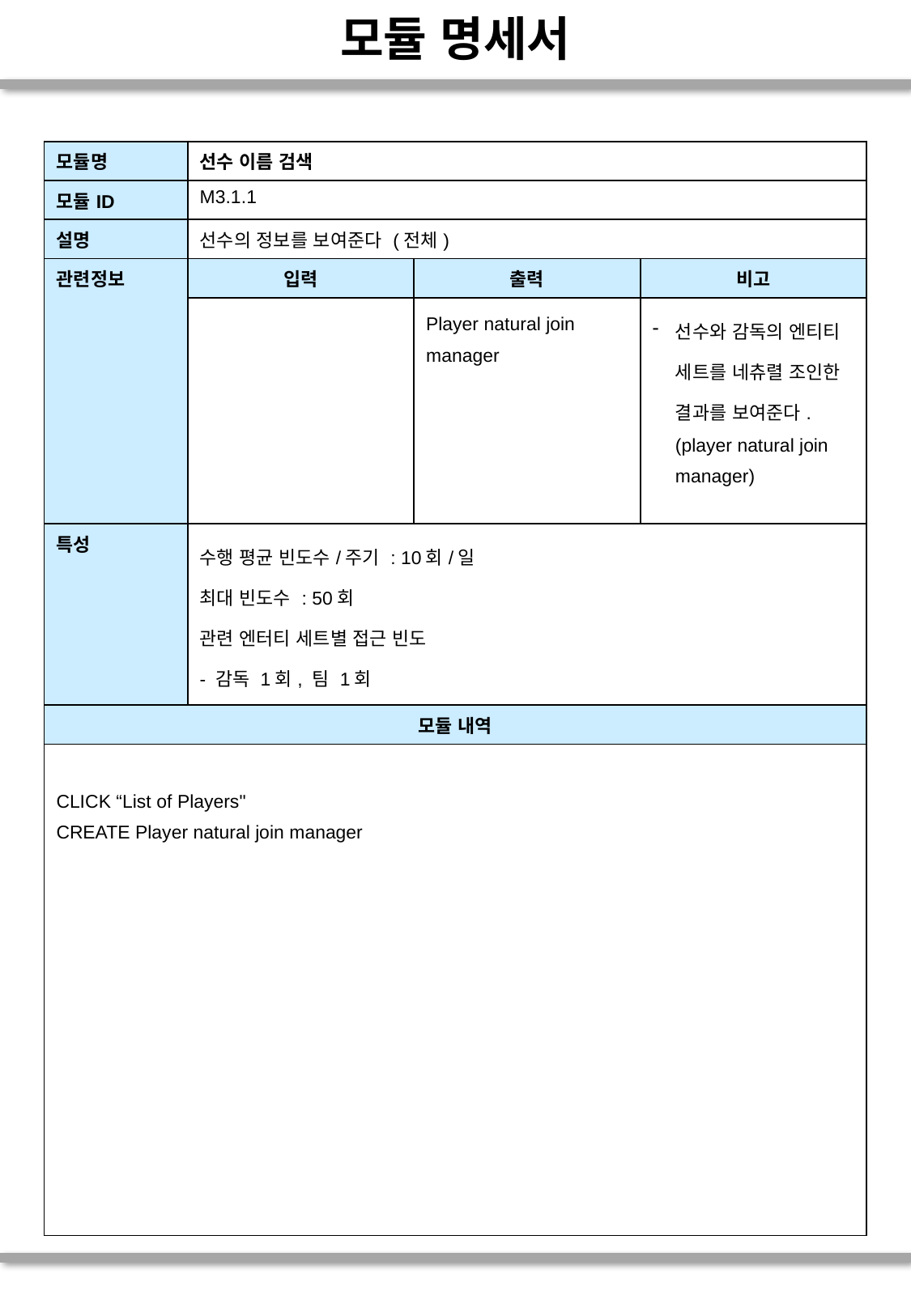

# 모듈 명세서
| 모듈명 | 선수 이름 검색 |  |  |
| --- | --- | --- | --- |
| 모듈ID | M3.1.1 |  |  |
| 설명 | 선수의 정보를 보여준다 (전체) |  |  |
| 관련정보 | 입력 | 출력 | 비고 |
|  |  | Player natural join manager | 선수와 감독의 엔티티 세트를 네츄렬 조인한 결과를 보여준다. (player natural join manager) |
| 특성 | 수행 평균 빈도수/주기 : 10회/일 최대 빈도수 : 50회 관련 엔터티 세트별 접근 빈도 - 감독 1회, 팀 1회 |  |  |
| 모듈 내역 |  |  |  |
| CLICK “List of Players" CREATE Player natural join manager |  |  |  |